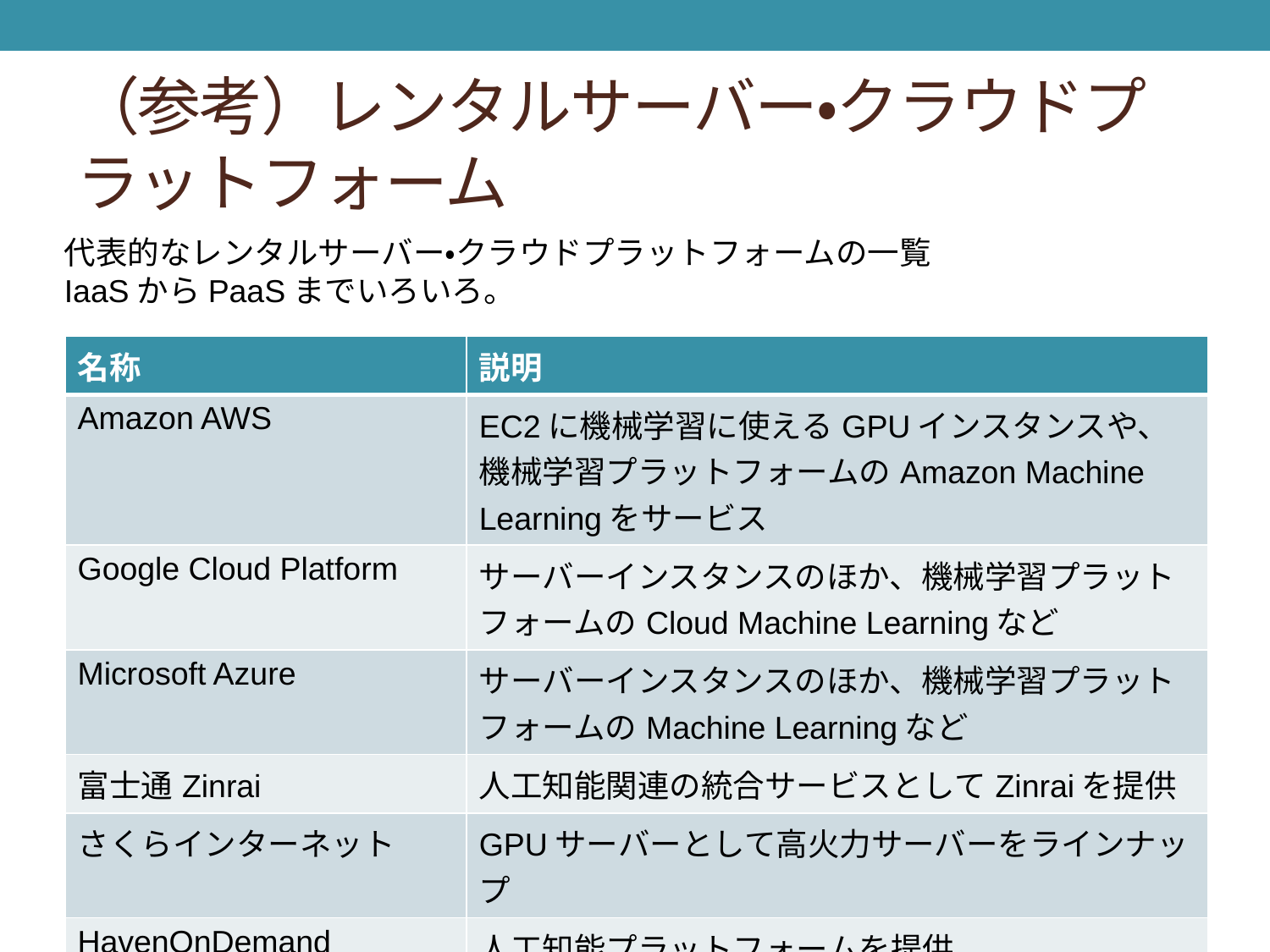

# （参考）レンタルサーバー・クラウドプラットフォーム
代表的なレンタルサーバー・クラウドプラットフォームの一覧
IaaSからPaaSまでいろいろ。
| 名称 | 説明 |
| --- | --- |
| Amazon AWS | EC2に機械学習に使えるGPUインスタンスや、機械学習プラットフォームのAmazon Machine Learningをサービス |
| Google Cloud Platform | サーバーインスタンスのほか、機械学習プラットフォームのCloud Machine Learningなど |
| Microsoft Azure | サーバーインスタンスのほか、機械学習プラットフォームのMachine Learningなど |
| 富士通Zinrai | 人工知能関連の統合サービスとしてZinraiを提供 |
| さくらインターネット | GPUサーバーとして高火力サーバーをラインナップ |
| HavenOnDemand | 人工知能プラットフォームを提供 |
| seldon | 人工知能プラットフォームを提供 |